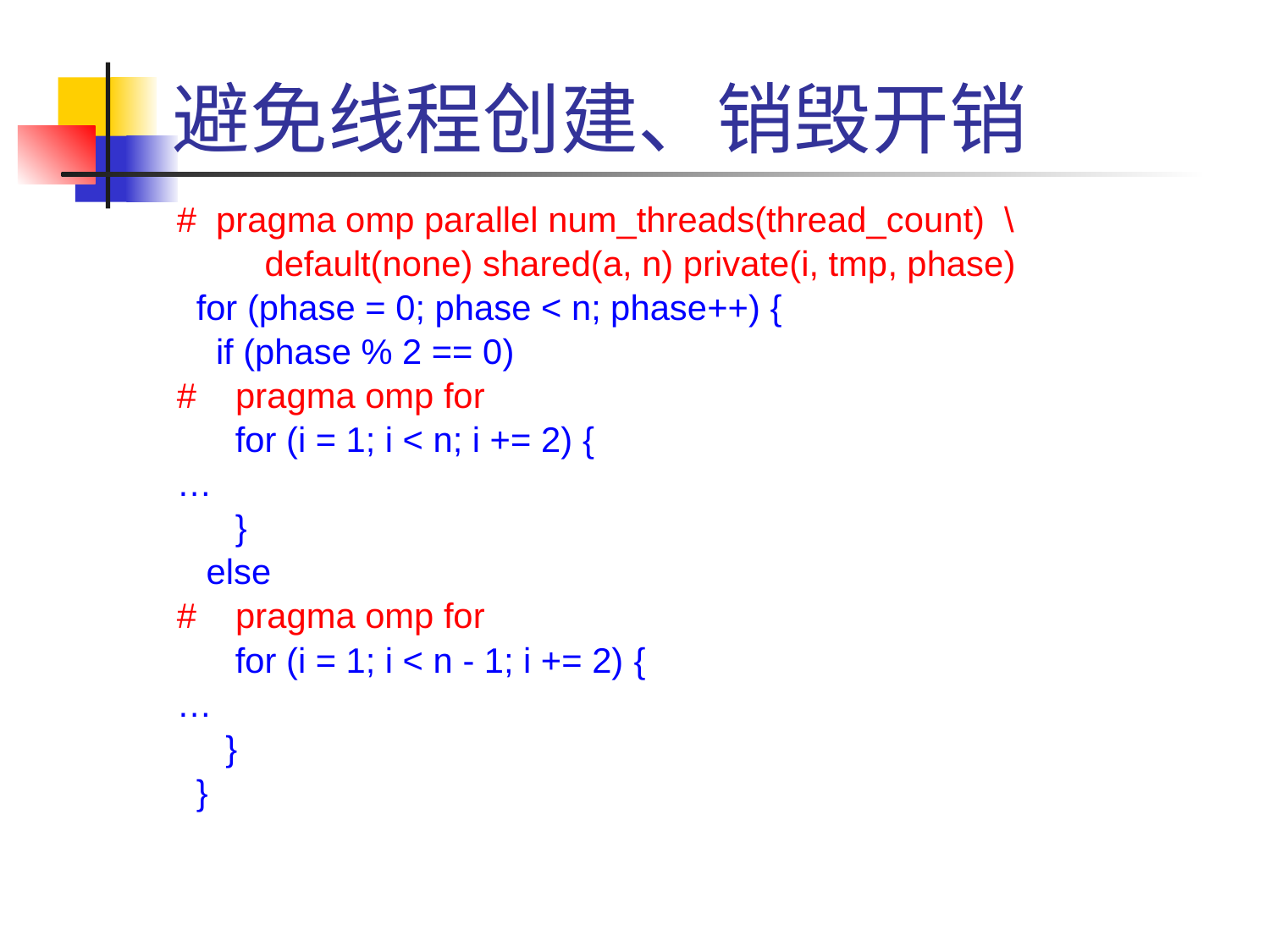

# 避免线程创建、销毁开销
#  pragma omp parallel num_threads(thread_count)  \
         default(none) shared(a, n) private(i, tmp, phase)
  for (phase = 0; phase < n; phase++) {
    if (phase % 2 == 0)
#    pragma omp for
      for (i = 1; i < n; i += 2) {
…
      }
   else
#    pragma omp for
      for (i = 1; i < n - 1; i += 2) {
…
     }
  }